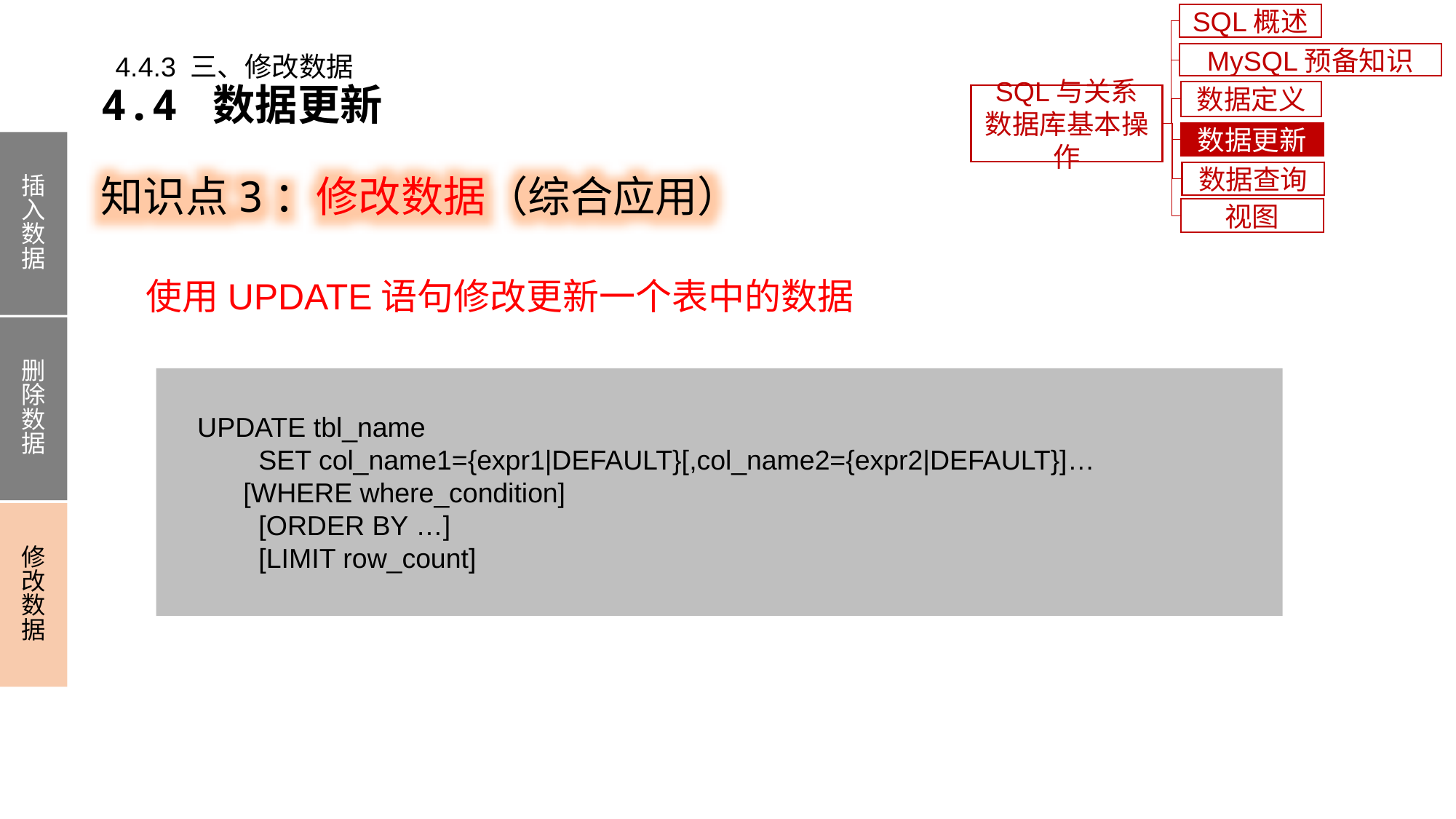

SQL概述
4.4.3 三、修改数据
MySQL预备知识
4.4 数据更新
数据定义
SQL与关系数据库基本操作
数据更新
知识点3：修改数据（综合应用）
插入数据
删除数据
修改数据
数据查询
视图
使用UPDATE语句修改更新一个表中的数据
    UPDATE tbl_name
            SET col_name1={expr1|DEFAULT}[,col_name2={expr2|DEFAULT}]…
          [WHERE where_condition]
            [ORDER BY …]
            [LIMIT row_count]